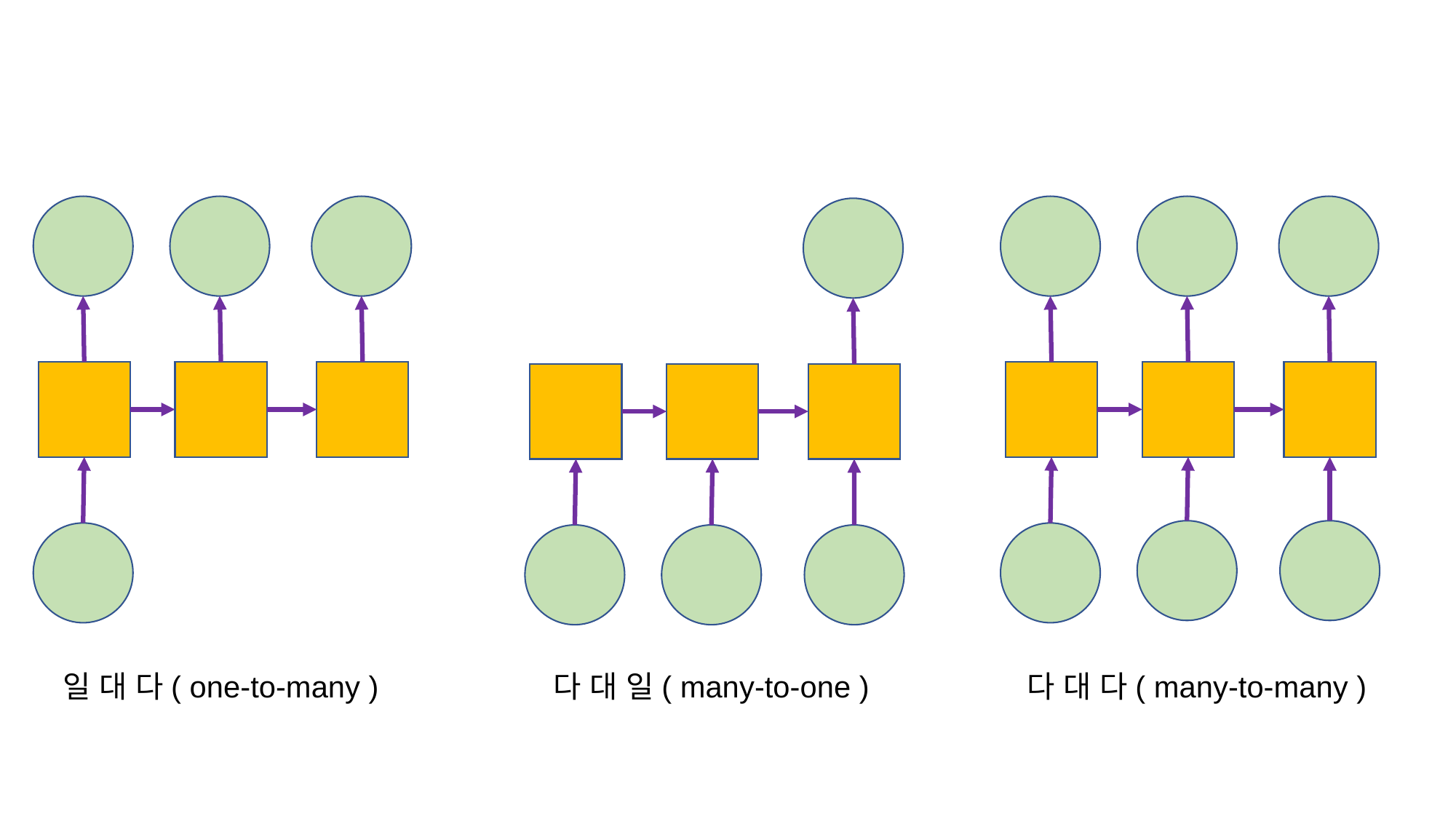

일 대 다( one-to-many )
다 대 일( many-to-one )
다 대 다( many-to-many )